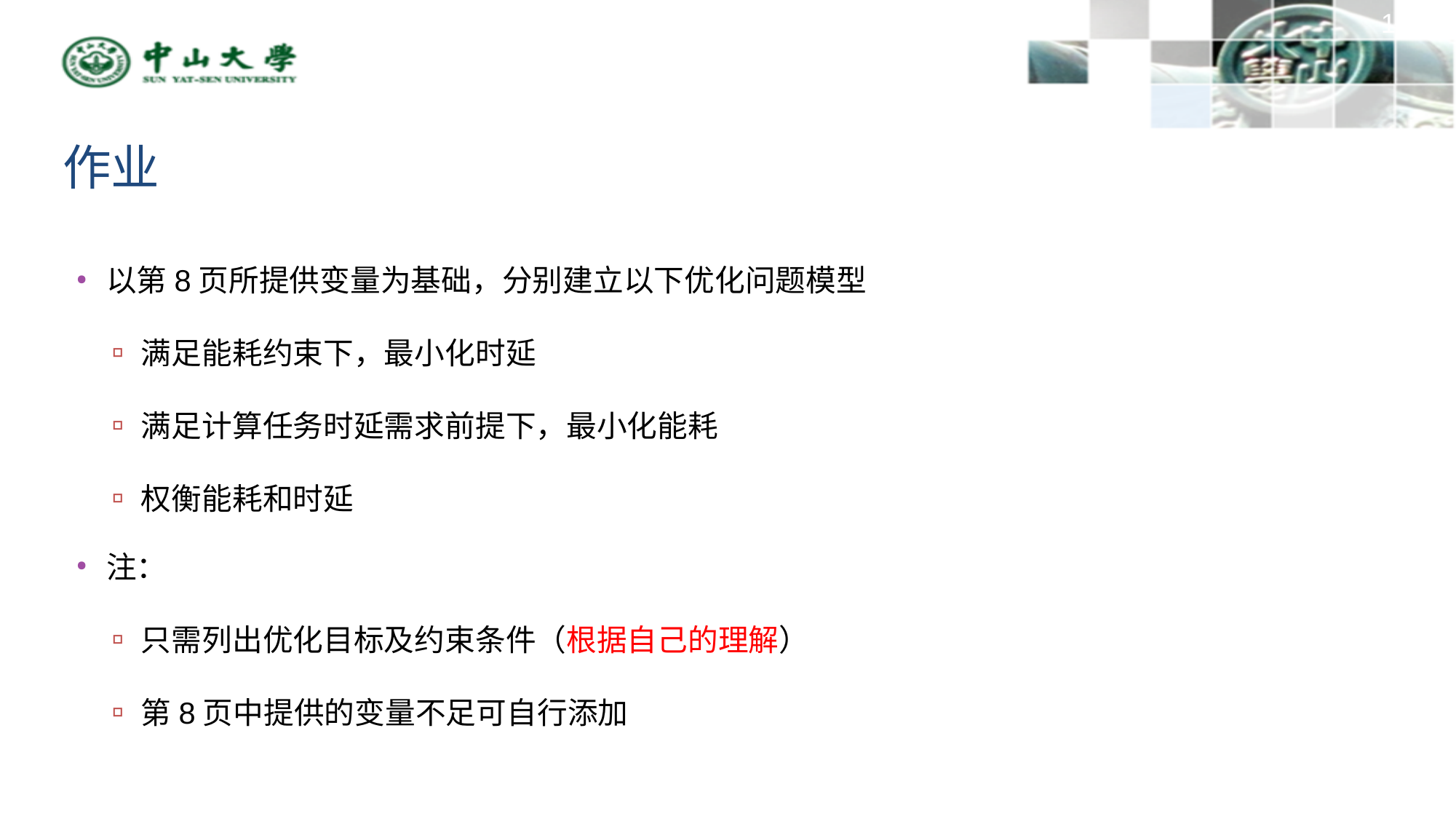

16
# 作业
以第8页所提供变量为基础，分别建立以下优化问题模型
满足能耗约束下，最小化时延
满足计算任务时延需求前提下，最小化能耗
权衡能耗和时延
注：
只需列出优化目标及约束条件（根据自己的理解）
第8页中提供的变量不足可自行添加